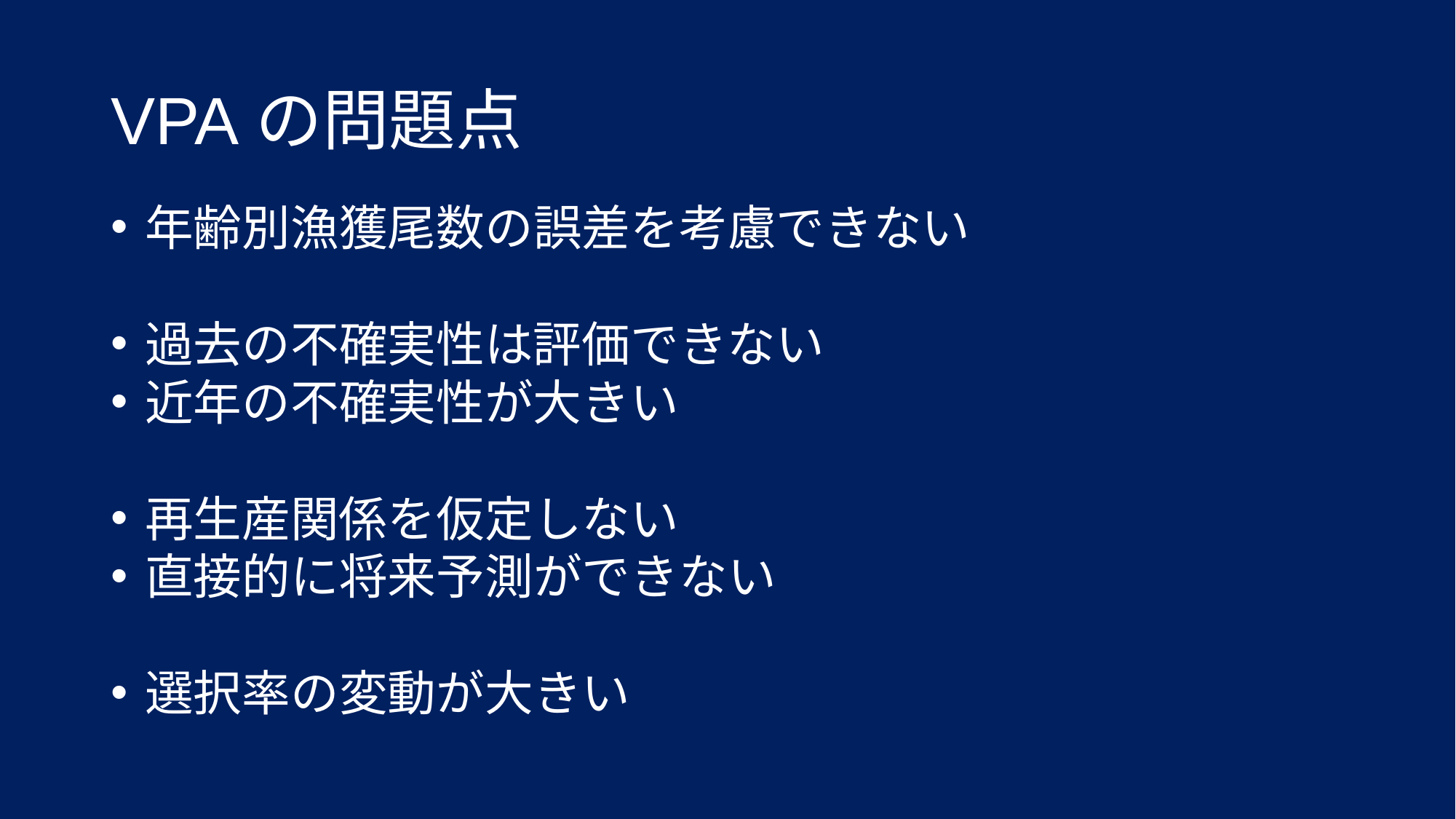

# VPAの問題点
年齢別漁獲尾数の誤差を考慮できない

過去の不確実性は評価できない
近年の不確実性が大きい

再生産関係を仮定しない
直接的に将来予測ができない

選択率の変動が大きい